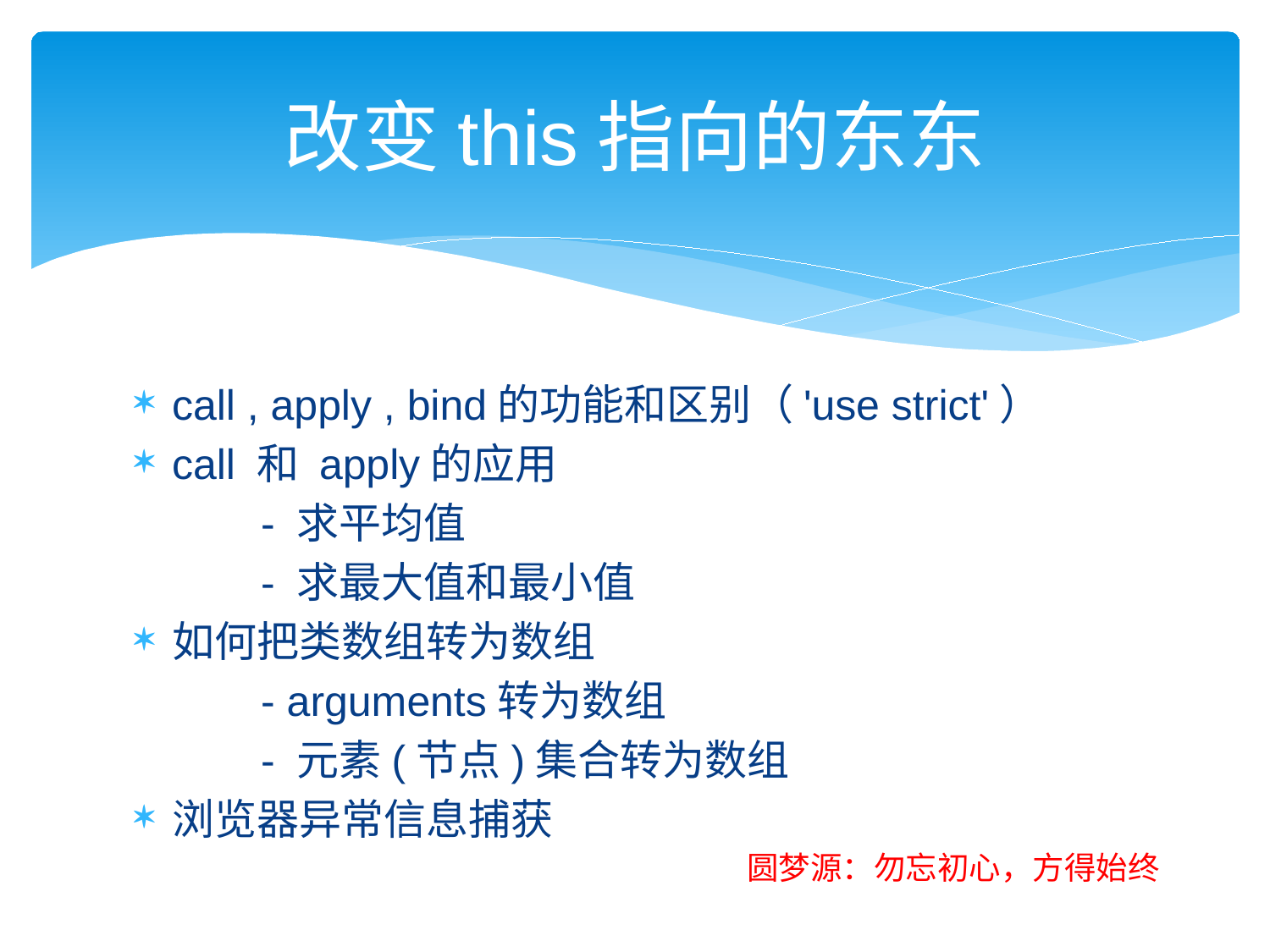

# 改变this指向的东东
call , apply , bind的功能和区别（'use strict'）
call 和 apply的应用
	- 求平均值
	- 求最大值和最小值
如何把类数组转为数组
	- arguments转为数组
	- 元素(节点)集合转为数组
浏览器异常信息捕获